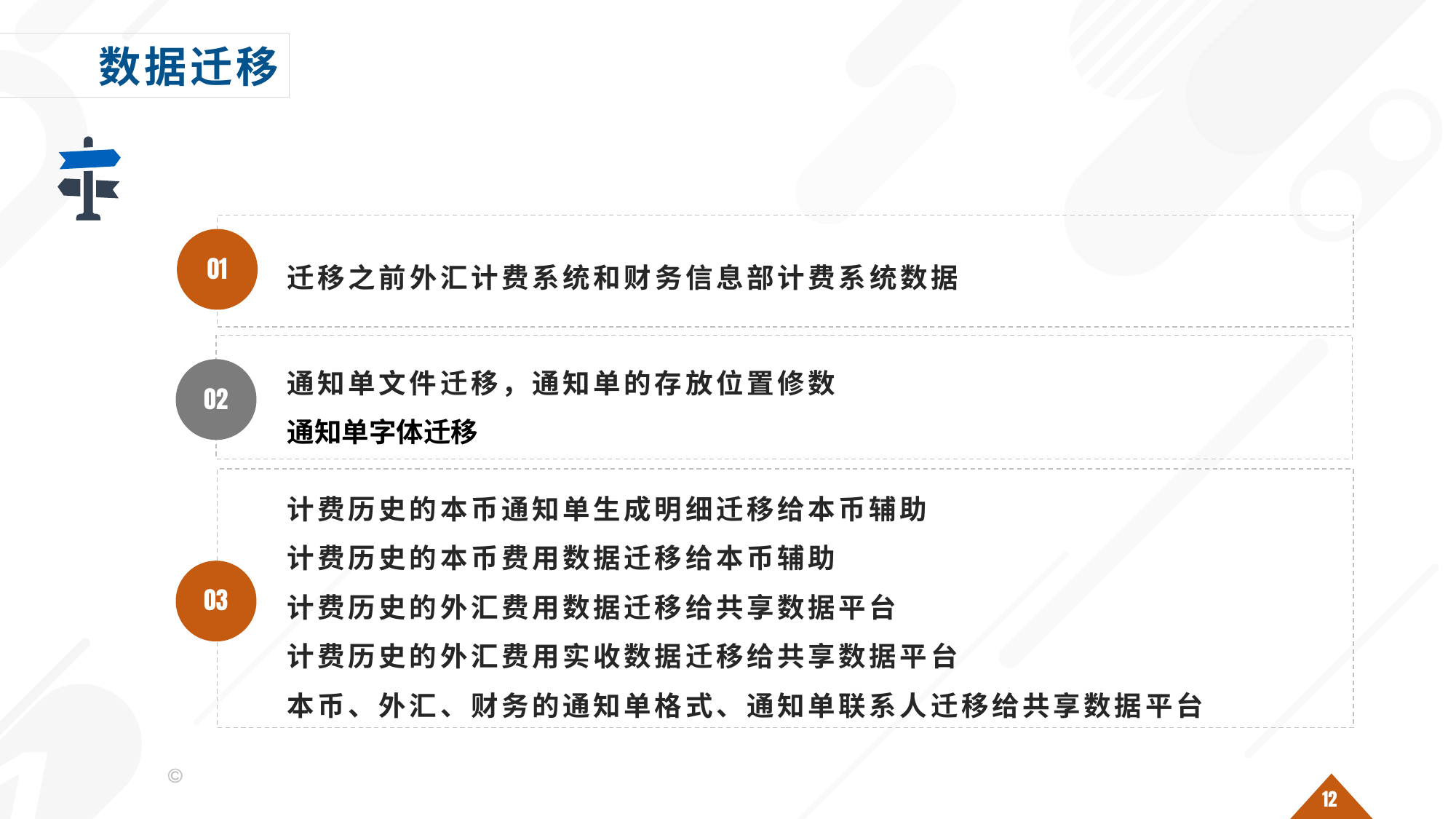

数据迁移

01
迁移之前外汇计费系统和财务信息部计费系统数据

通知单文件迁移，通知单的存放位置修数
通知单字体迁移
02

03
计费历史的本币通知单生成明细迁移给本币辅助
计费历史的本币费用数据迁移给本币辅助
计费历史的外汇费用数据迁移给共享数据平台
计费历史的外汇费用实收数据迁移给共享数据平台
本币、外汇、财务的通知单格式、通知单联系人迁移给共享数据平台